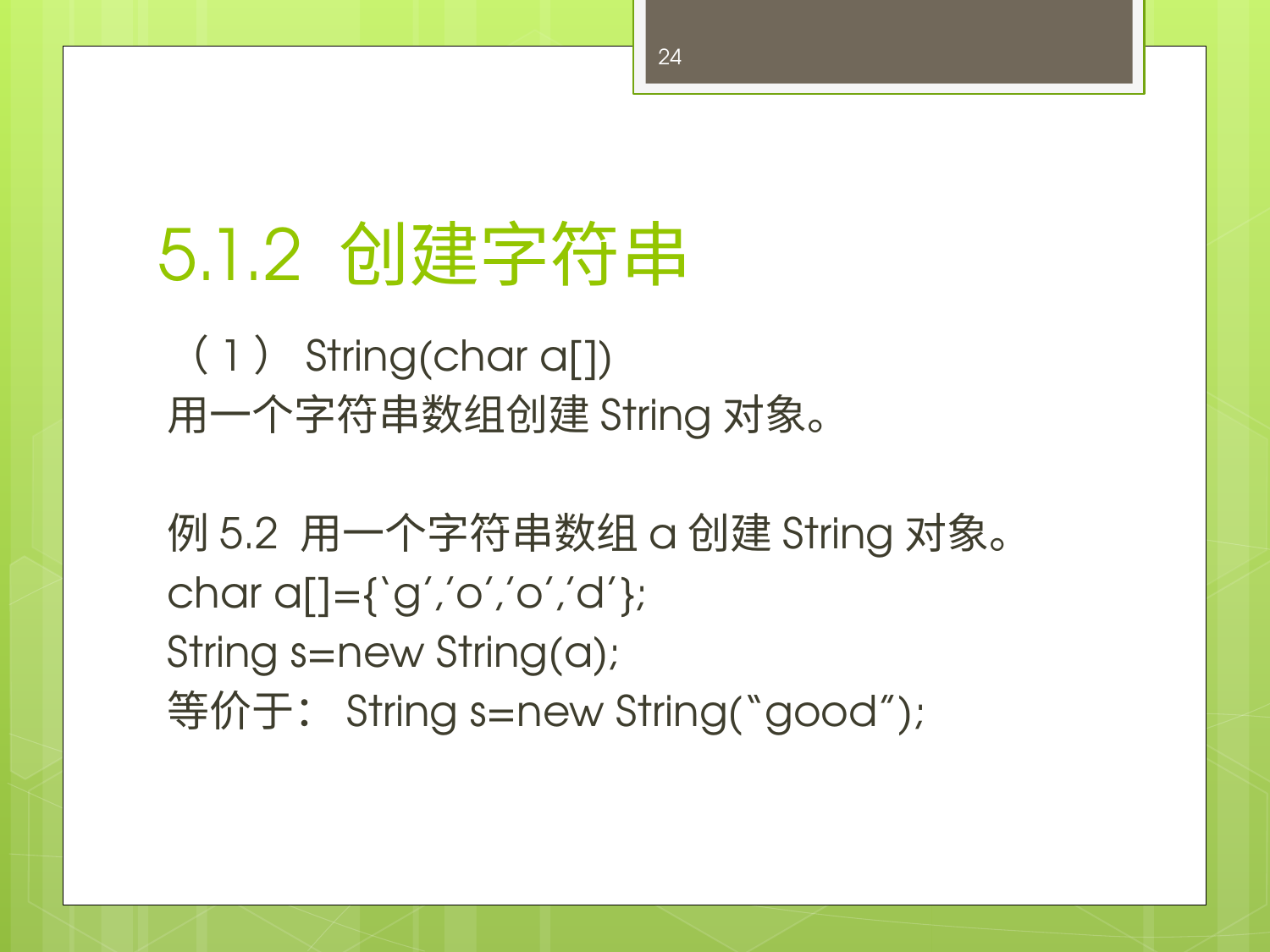

24
# 5.1.2 创建字符串
（1）String(char a[])
用一个字符串数组创建String对象。

例5.2 用一个字符串数组a创建String对象。
char a[]={‘g’,’o’,’o’,’d’};
String s=new String(a);
等价于：String s=new String(“good”);